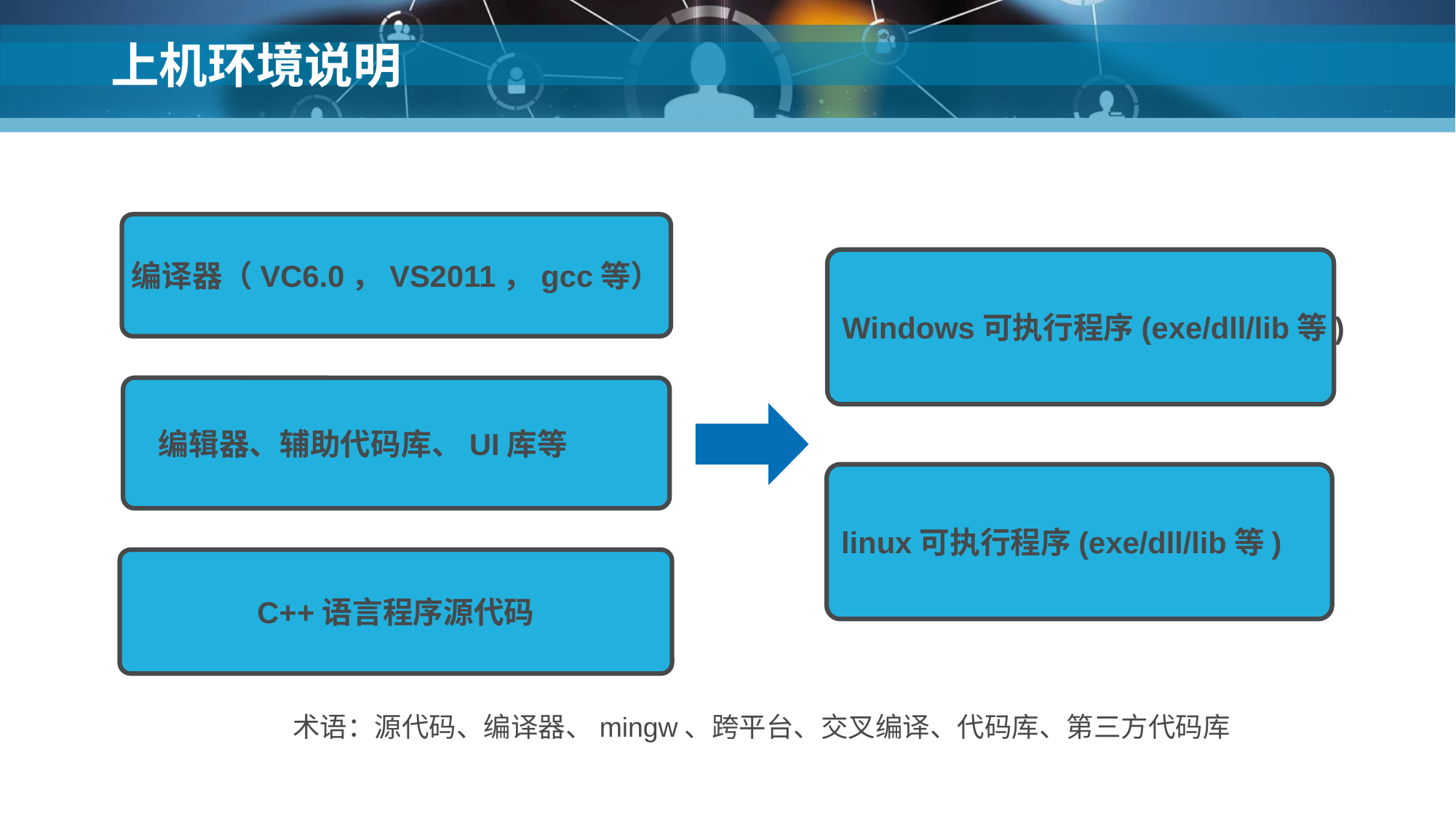

# 上机环境说明
编译器（VC6.0，VS2011，gcc等）
Windows可执行程序(exe/dll/lib等)
  编辑器、辅助代码库、UI库等

linux可执行程序(exe/dll/lib等)
C++语言程序源代码
术语：源代码、编译器、mingw、跨平台、交叉编译、代码库、第三方代码库